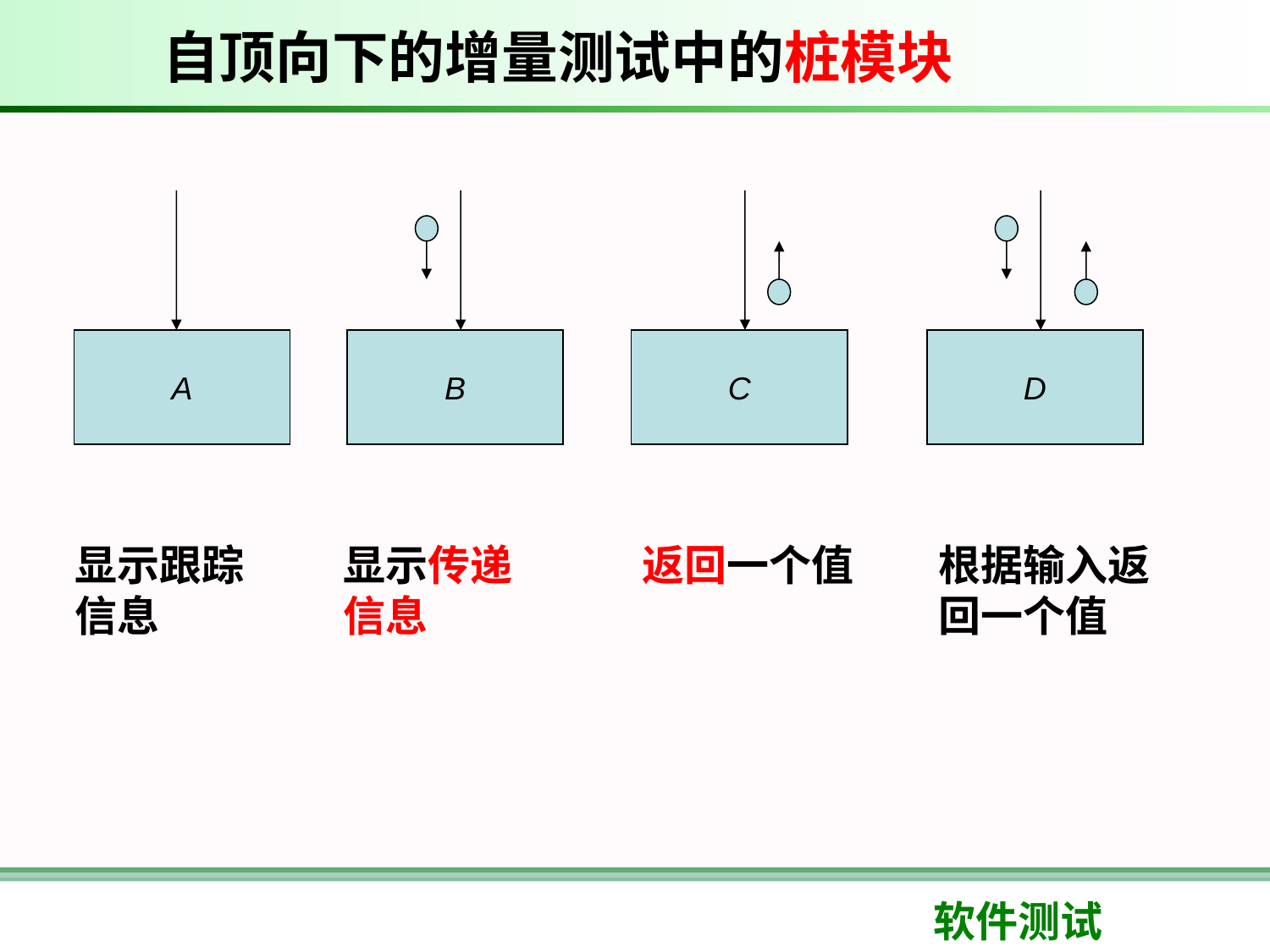

# 自顶向下的增量测试中的桩模块

A
B
C
D
显示跟踪信息
显示传递信息
返回一个值
根据输入返回一个值